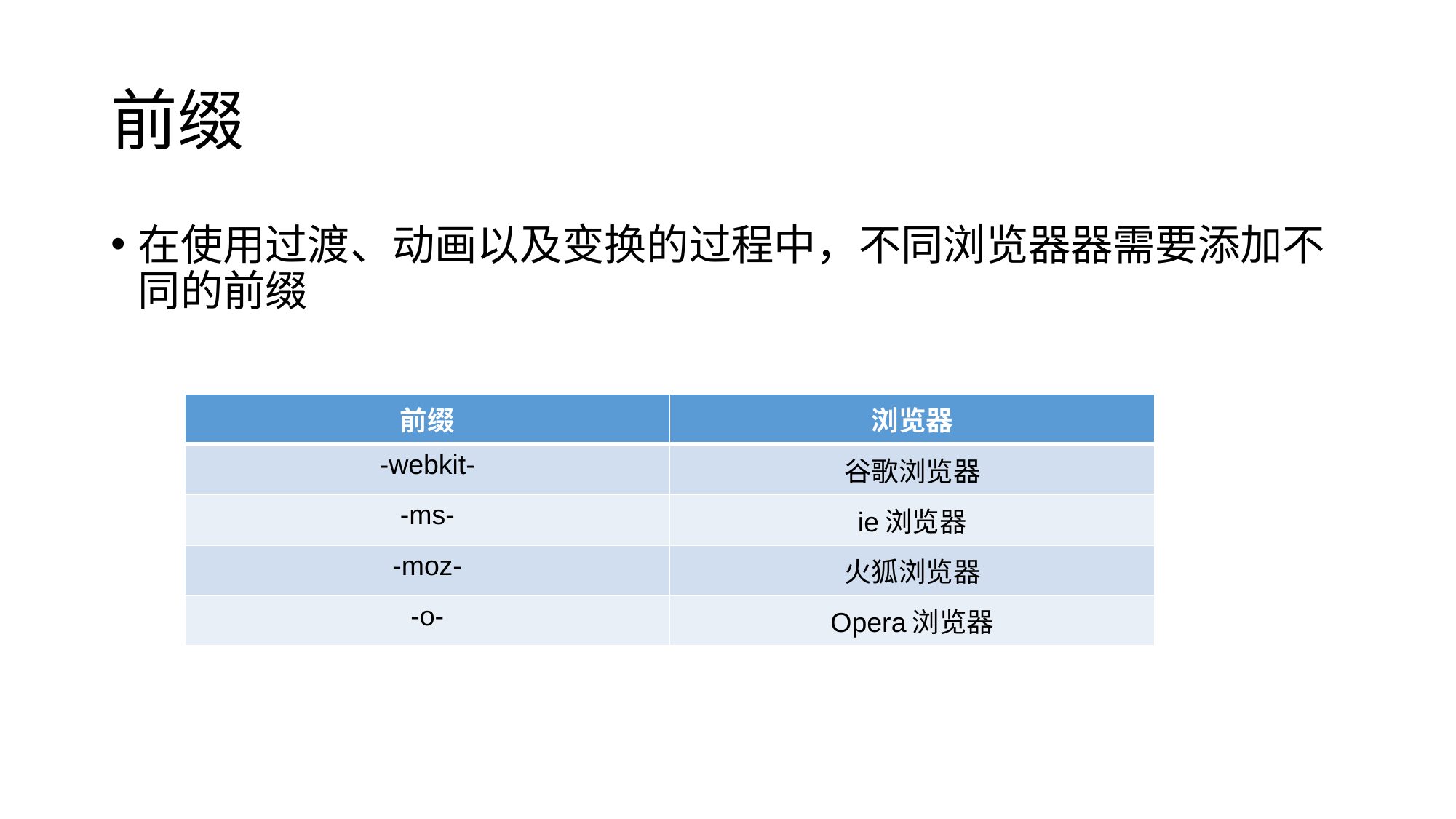

# 前缀
在使用过渡、动画以及变换的过程中，不同浏览器器需要添加不同的前缀

| 前缀 | 浏览器 |
| --- | --- |
| -webkit- | 谷歌浏览器 |
| -ms- | ie浏览器 |
| -moz- | 火狐浏览器 |
| -o- | Opera浏览器 |